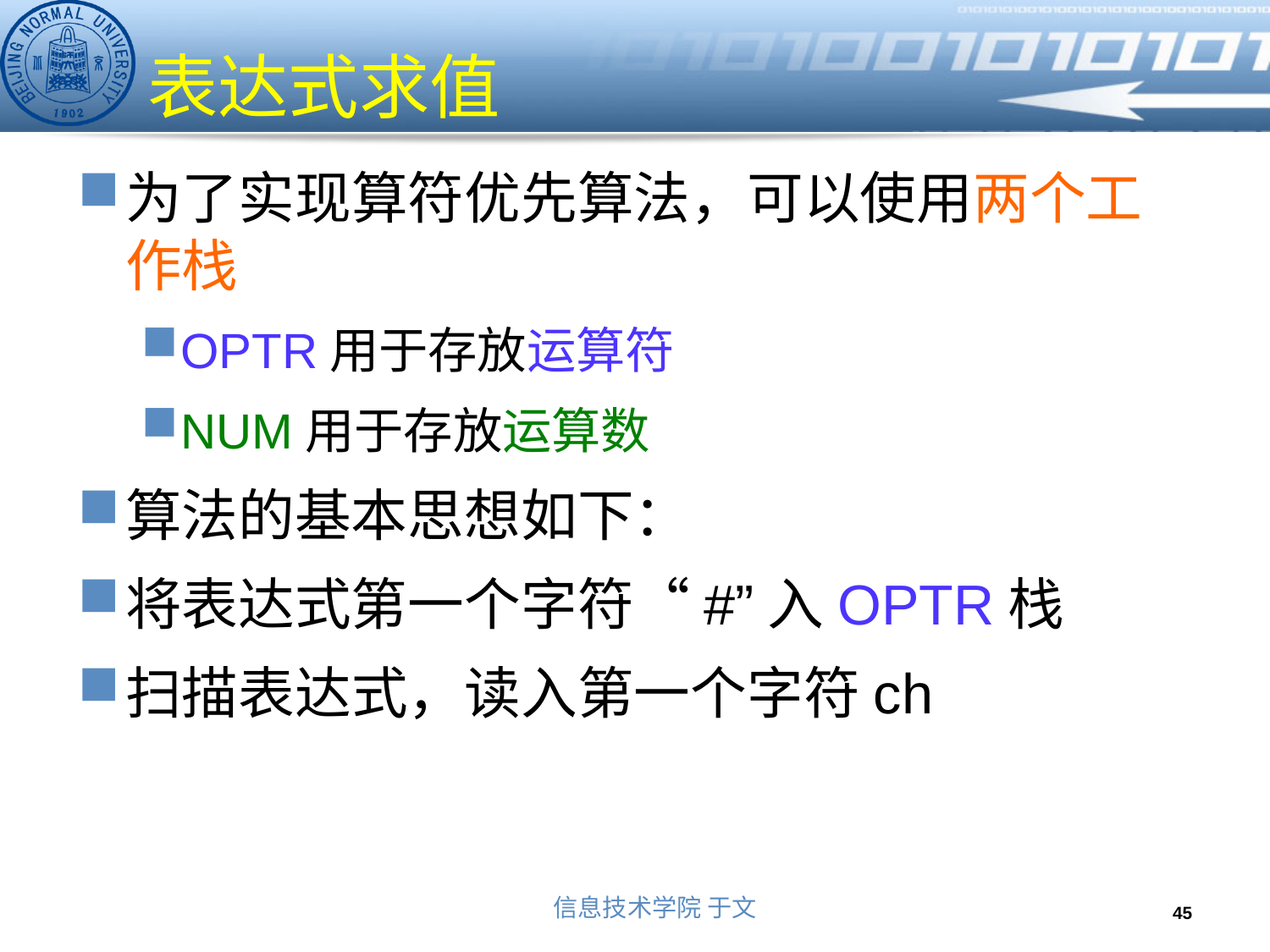

# 表达式求值
为了实现算符优先算法，可以使用两个工作栈
OPTR用于存放运算符
NUM用于存放运算数
算法的基本思想如下：
将表达式第一个字符“#”入OPTR栈
扫描表达式，读入第一个字符ch

45